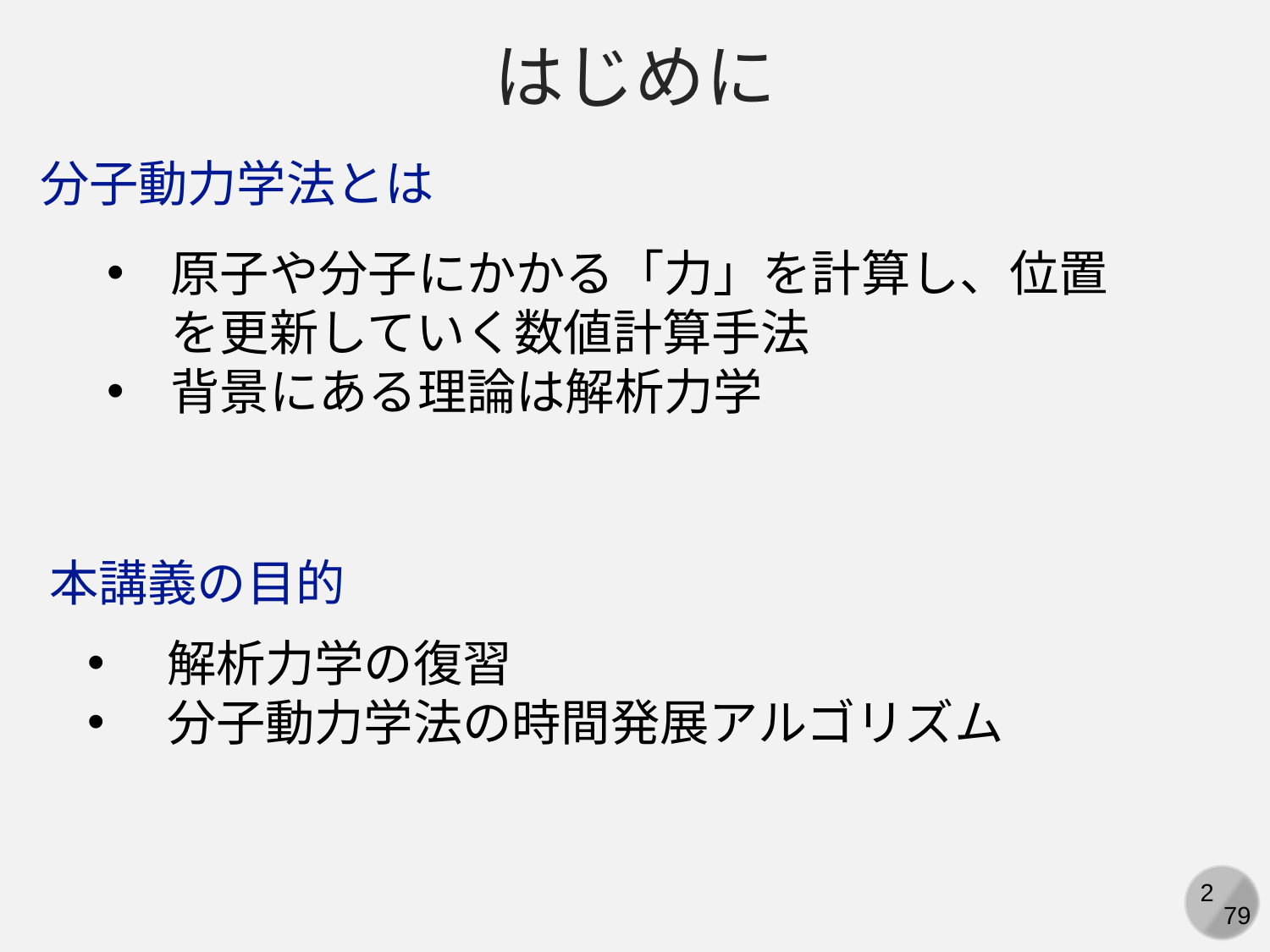

はじめに
分子動力学法とは
原子や分子にかかる「力」を計算し、位置を更新していく数値計算手法
背景にある理論は解析力学
本講義の目的
解析力学の復習
分子動力学法の時間発展アルゴリズム